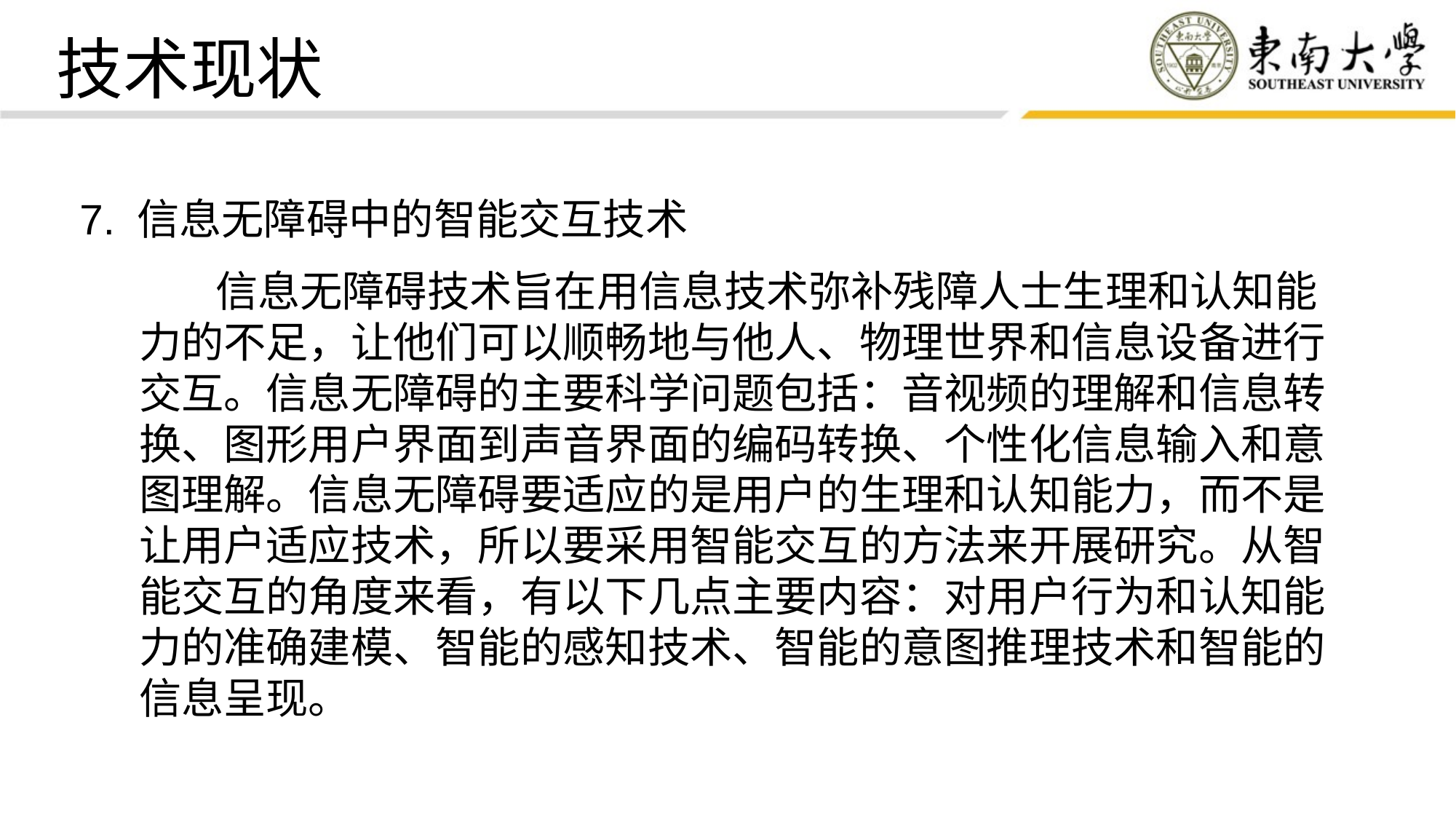

技术现状
7. 信息无障碍中的智能交互技术
       信息无障碍技术旨在用信息技术弥补残障人士生理和认知能力的不足，让他们可以顺畅地与他人、物理世界和信息设备进行交互。信息无障碍的主要科学问题包括：音视频的理解和信息转换、图形用户界面到声音界面的编码转换、个性化信息输入和意图理解。信息无障碍要适应的是用户的生理和认知能力，而不是让用户适应技术，所以要采用智能交互的方法来开展研究。从智能交互的角度来看，有以下几点主要内容：对用户行为和认知能力的准确建模、智能的感知技术、智能的意图推理技术和智能的信息呈现。